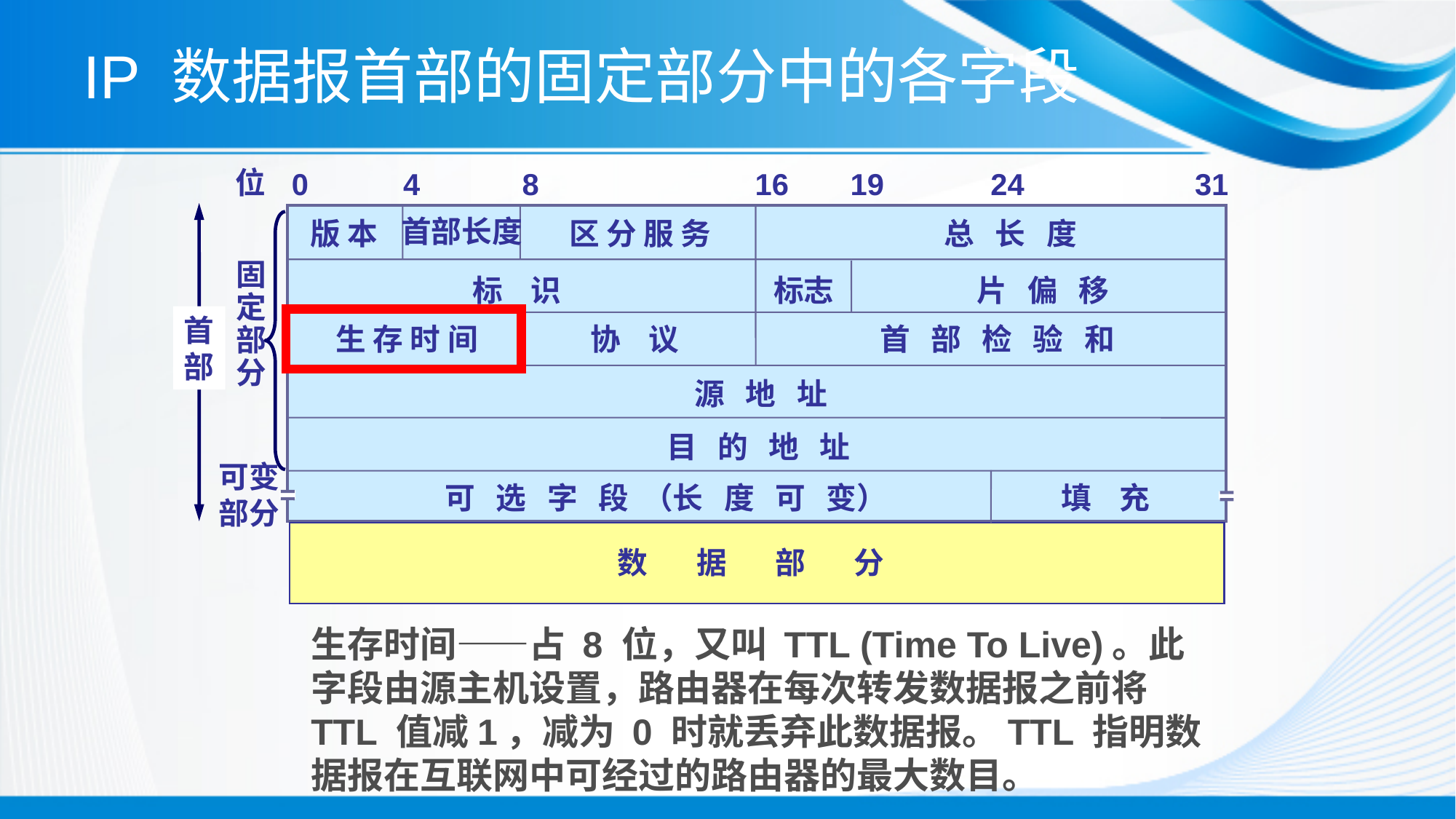

IP 数据报首部的固定部分中的各字段
位
0
4
8
16
19
24
31

首
部

首部长度
版 本
区 分 服 务
总   长   度

固
定
部
分

标    识
标志
片   偏   移

生 存 时 间
协    议
首   部   检   验   和

源   地   址

目   的   地   址
可变
部分

可   选   字   段  （长   度   可   变）
填    充

数       据       部       分
生存时间——占 8 位，又叫 TTL (Time To Live)。此字段由源主机设置，路由器在每次转发数据报之前将 TTL 值减1，减为 0 时就丢弃此数据报。TTL 指明数据报在互联网中可经过的路由器的最大数目。